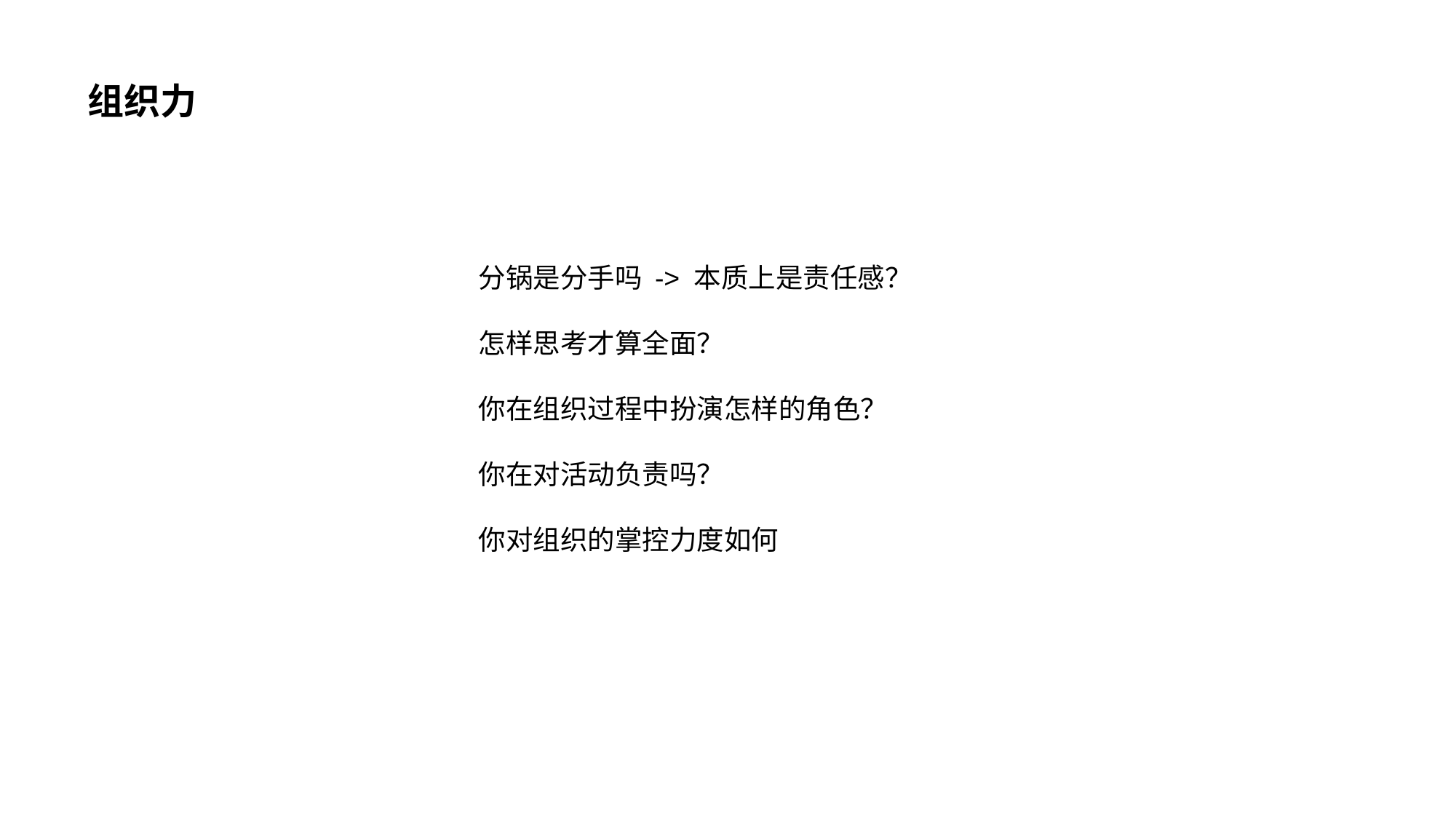

组织力
分锅是分手吗 -> 本质上是责任感？

怎样思考才算全面？

你在组织过程中扮演怎样的角色？

你在对活动负责吗？

你对组织的掌控力度如何